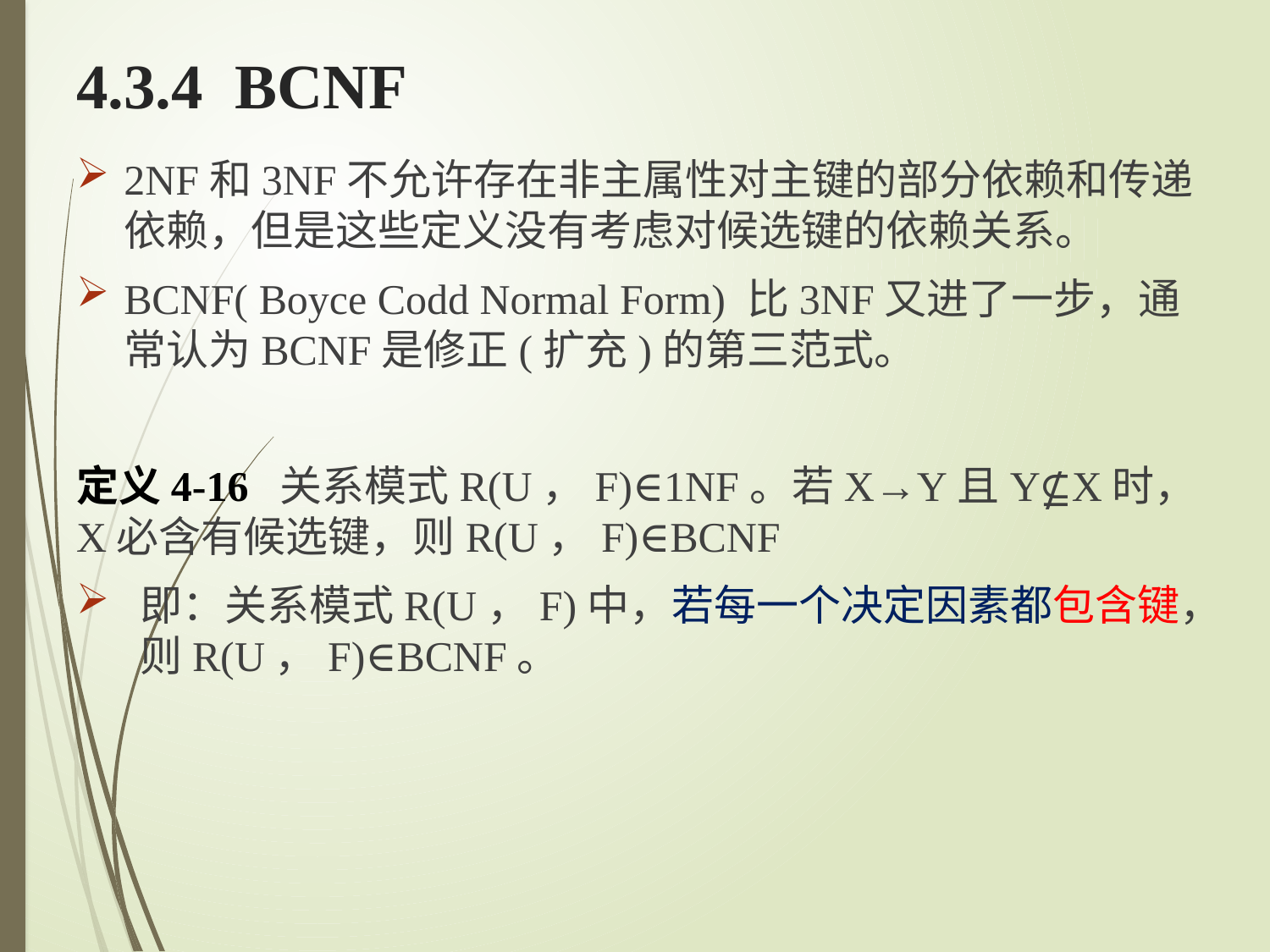

# 4.3.4  BCNF
2NF和3NF不允许存在非主属性对主键的部分依赖和传递依赖，但是这些定义没有考虑对候选键的依赖关系。
BCNF( Boyce Codd Normal Form) 比3NF又进了一步，通常认为BCNF是修正(扩充)的第三范式。

定义4-16  关系模式R(U，F)∈1NF。若X→Y且Y⊈X时，X必含有候选键，则R(U，F)∈BCNF
即：关系模式R(U，F)中，若每一个决定因素都包含键，则R(U，F)∈BCNF。